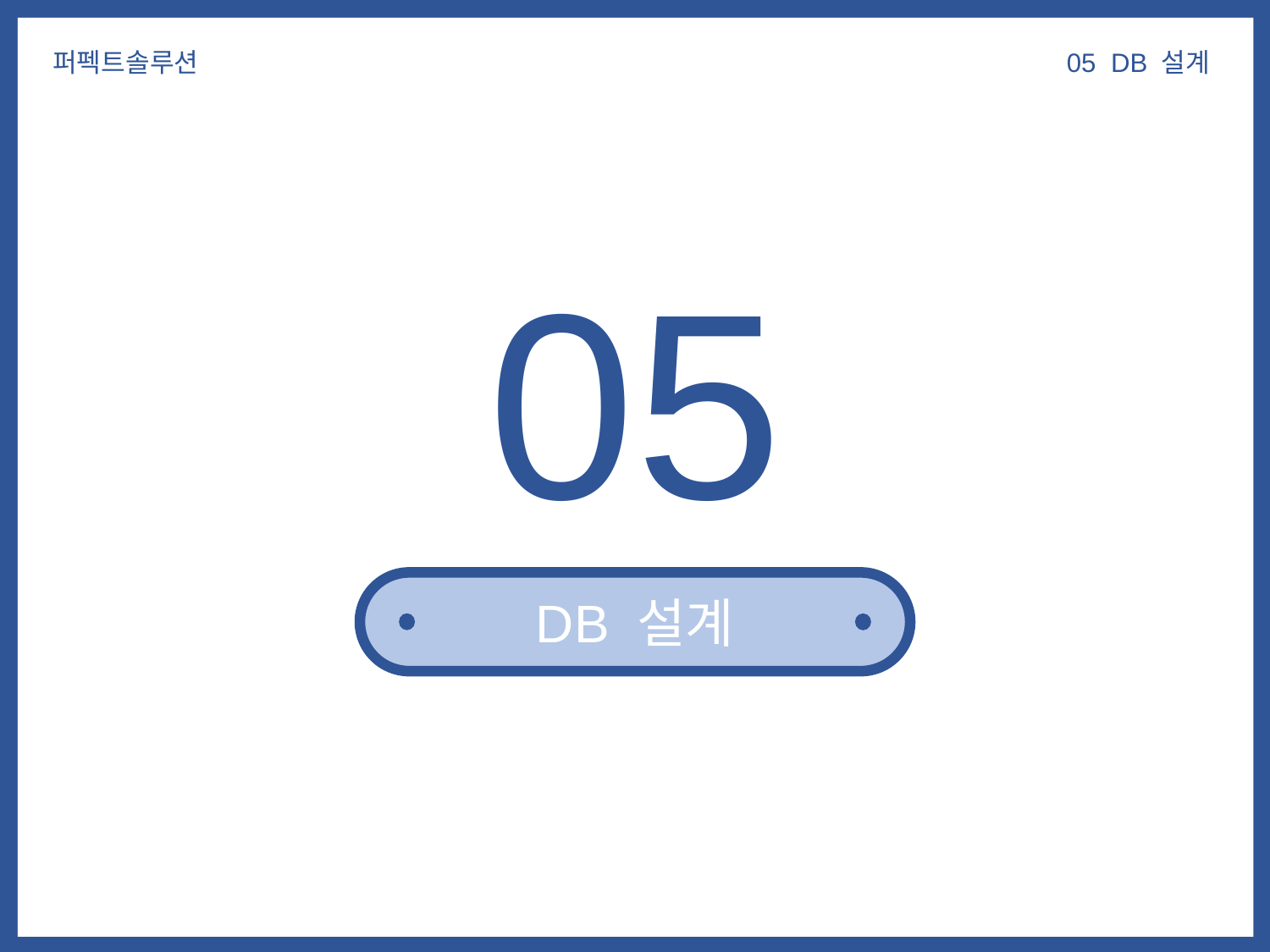

05  DB 설계
퍼펙트솔루션
05
DB 설계